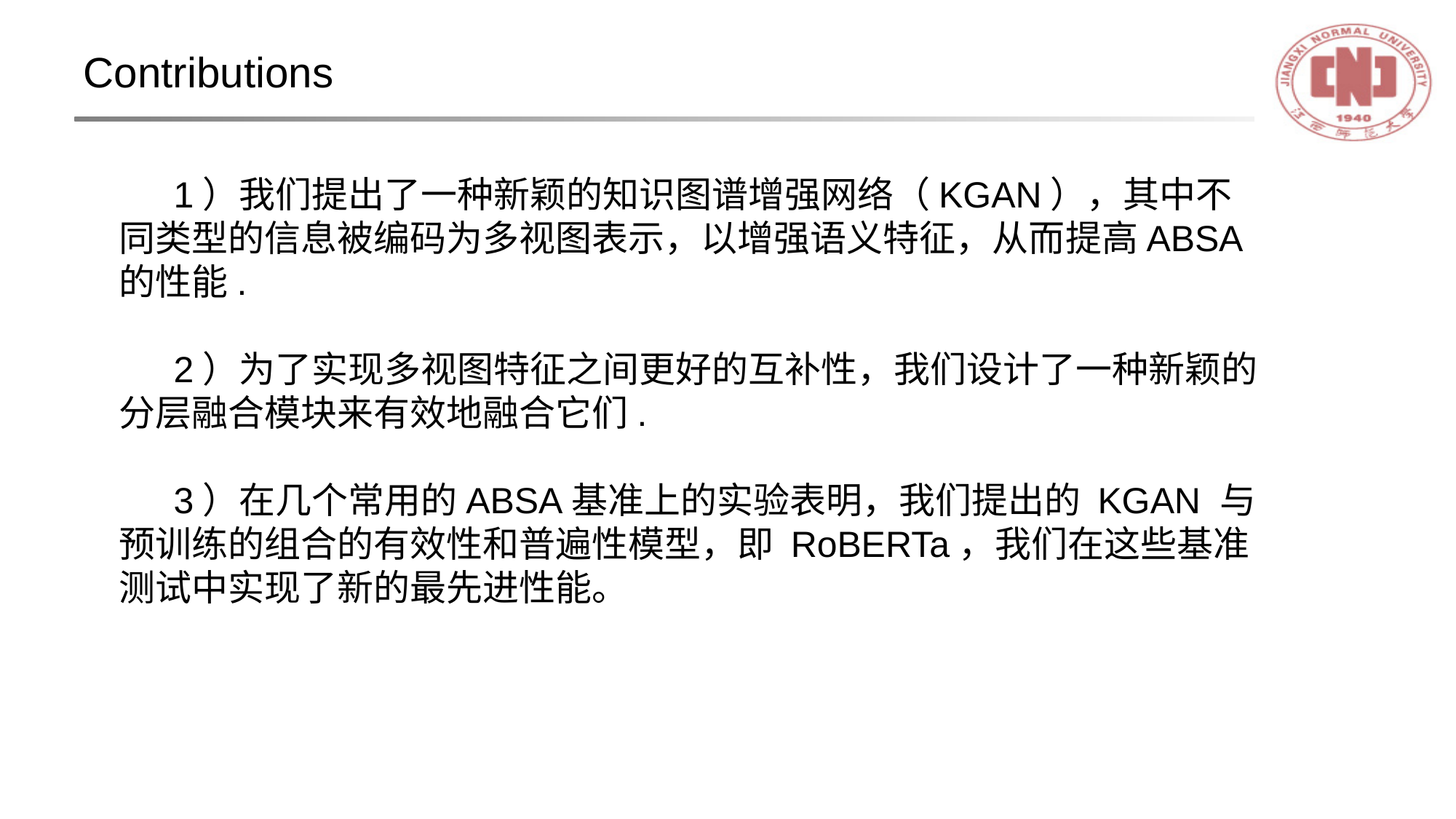

# Contributions
1）我们提出了一种新颖的知识图谱增强网络（KGAN），其中不同类型的信息被编码为多视图表示，以增强语义特征，从而提高ABSA的性能.

2）为了实现多视图特征之间更好的互补性，我们设计了一种新颖的分层融合模块来有效地融合它们.

3）在几个常用的ABSA基准上的实验表明，我们提出的 KGAN 与预训练的组合的有效性和普遍性模型，即 RoBERTa，我们在这些基准测试中实现了新的最先进性能。